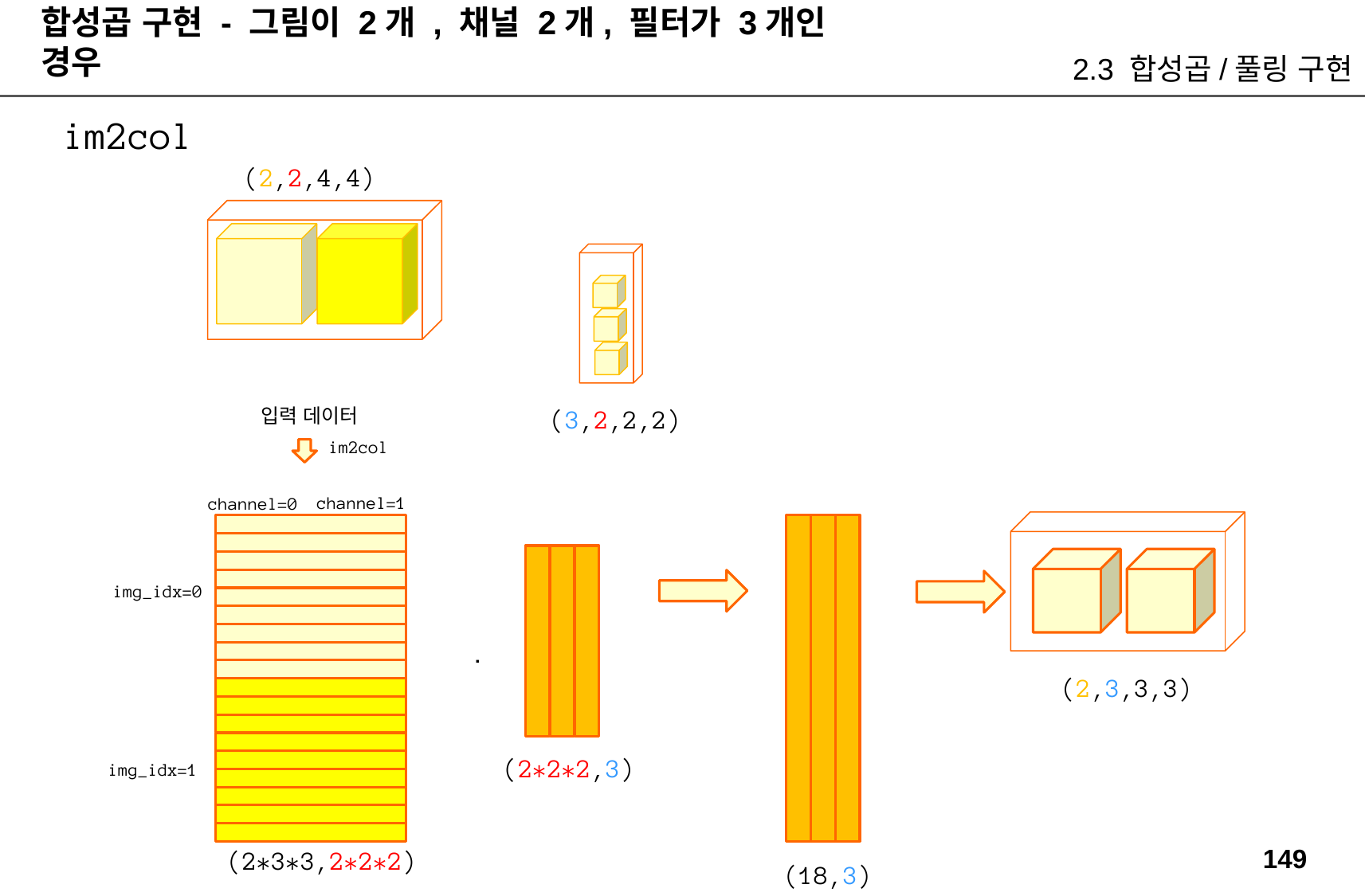

합성곱 구현 - 그림이 2개 , 채널 2개, 필터가 3개인 경우
2.3 합성곱/풀링 구현
im2col
(2,2,4,4)

(3,2,2,2)
입력 데이터
im2col

channel=1
channel=0

img_idx=0

.

(2,3,3,3)

(2*2*2,3)

img_idx=1

(2*3*3,2*2*2)
(18,3)